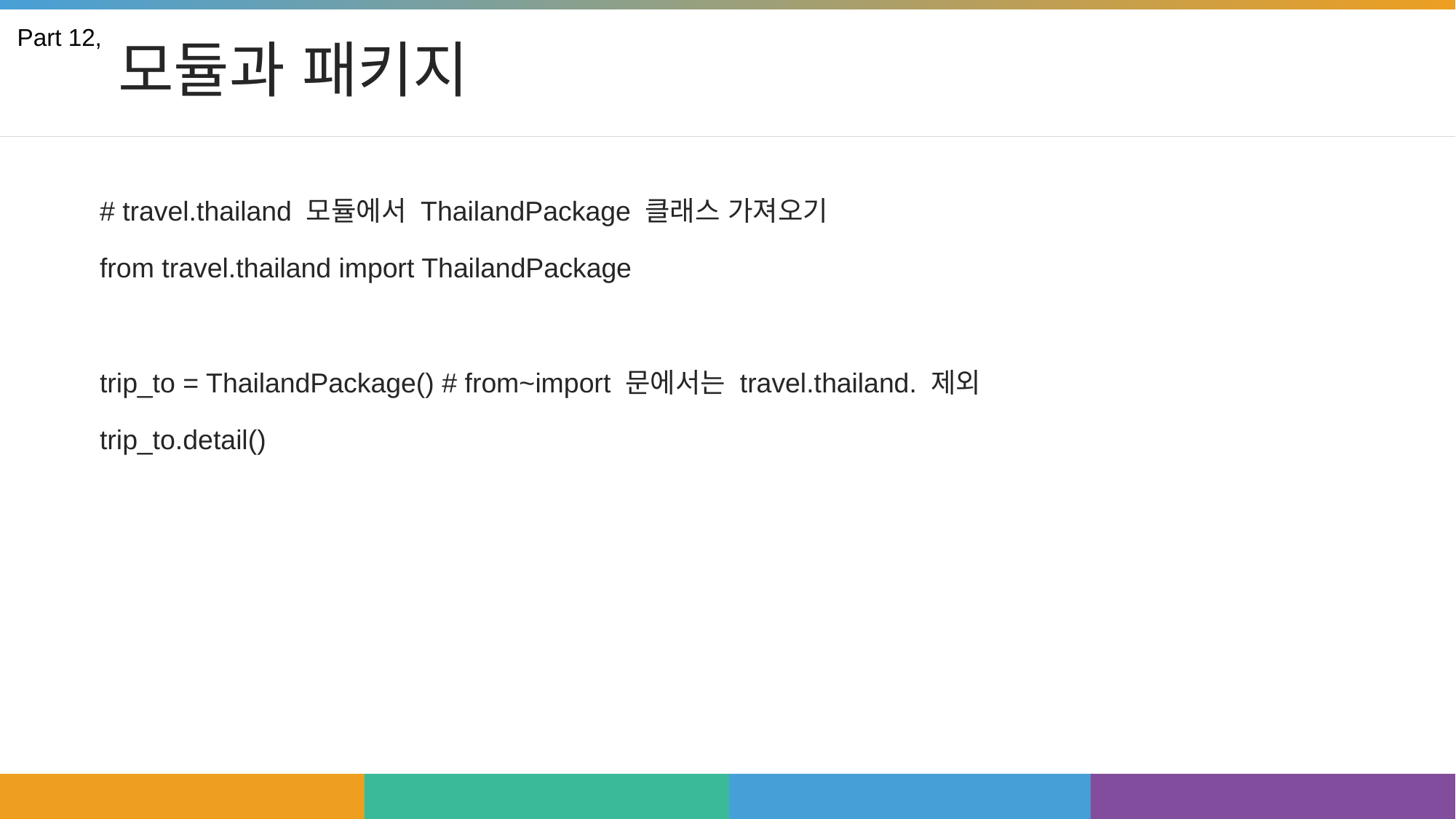

# 모듈과 패키지
Part 12,
# travel.thailand 모듈에서 ThailandPackage 클래스 가져오기
from travel.thailand import ThailandPackage

trip_to = ThailandPackage() # from~import 문에서는 travel.thailand. 제외
trip_to.detail()